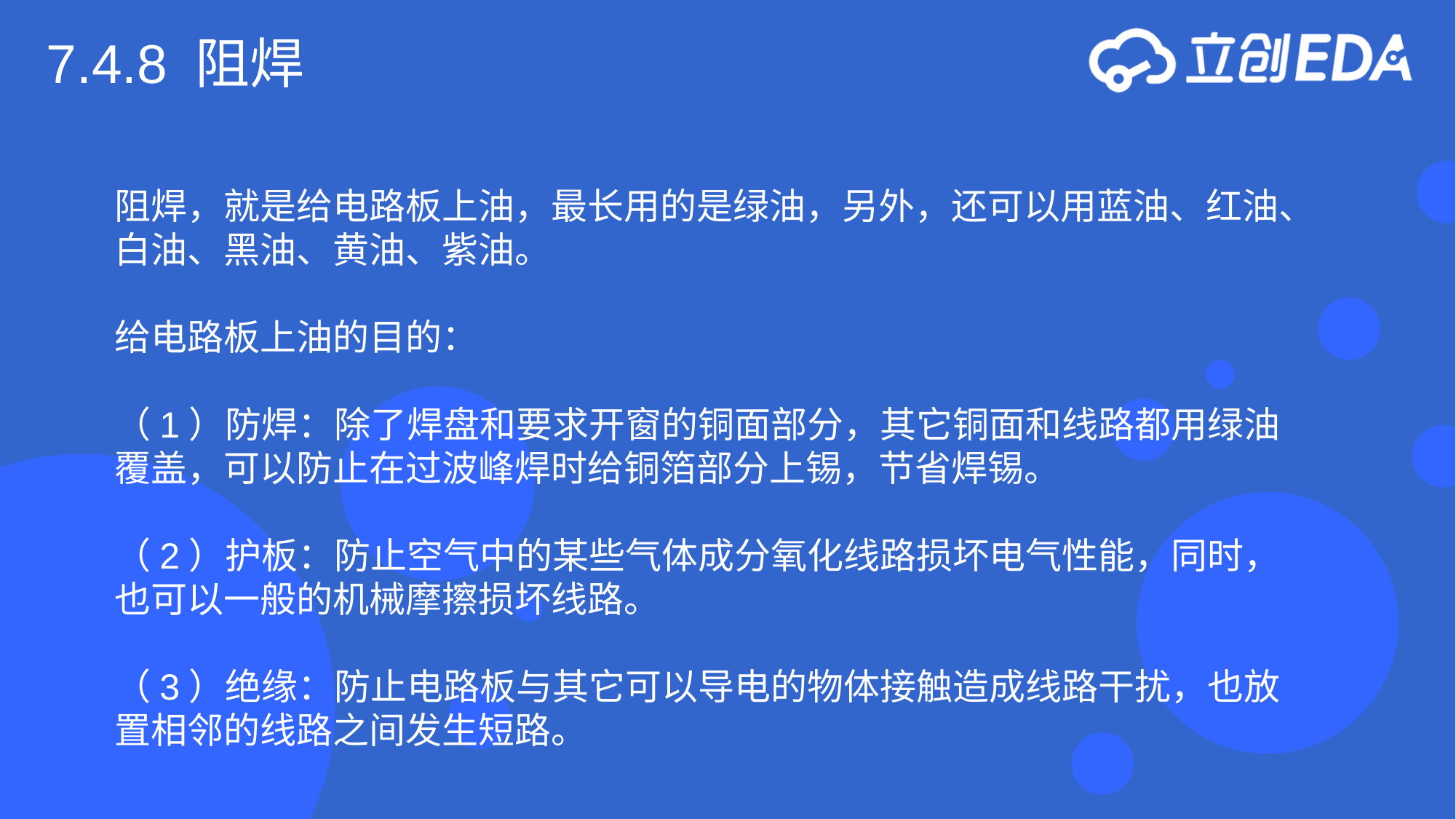

7.4.8 阻焊
阻焊，就是给电路板上油，最长用的是绿油，另外，还可以用蓝油、红油、白油、黑油、黄油、紫油。

给电路板上油的目的：

（1）防焊：除了焊盘和要求开窗的铜面部分，其它铜面和线路都用绿油覆盖，可以防止在过波峰焊时给铜箔部分上锡，节省焊锡。

（2）护板：防止空气中的某些气体成分氧化线路损坏电气性能，同时，也可以一般的机械摩擦损坏线路。

（3）绝缘：防止电路板与其它可以导电的物体接触造成线路干扰，也放置相邻的线路之间发生短路。